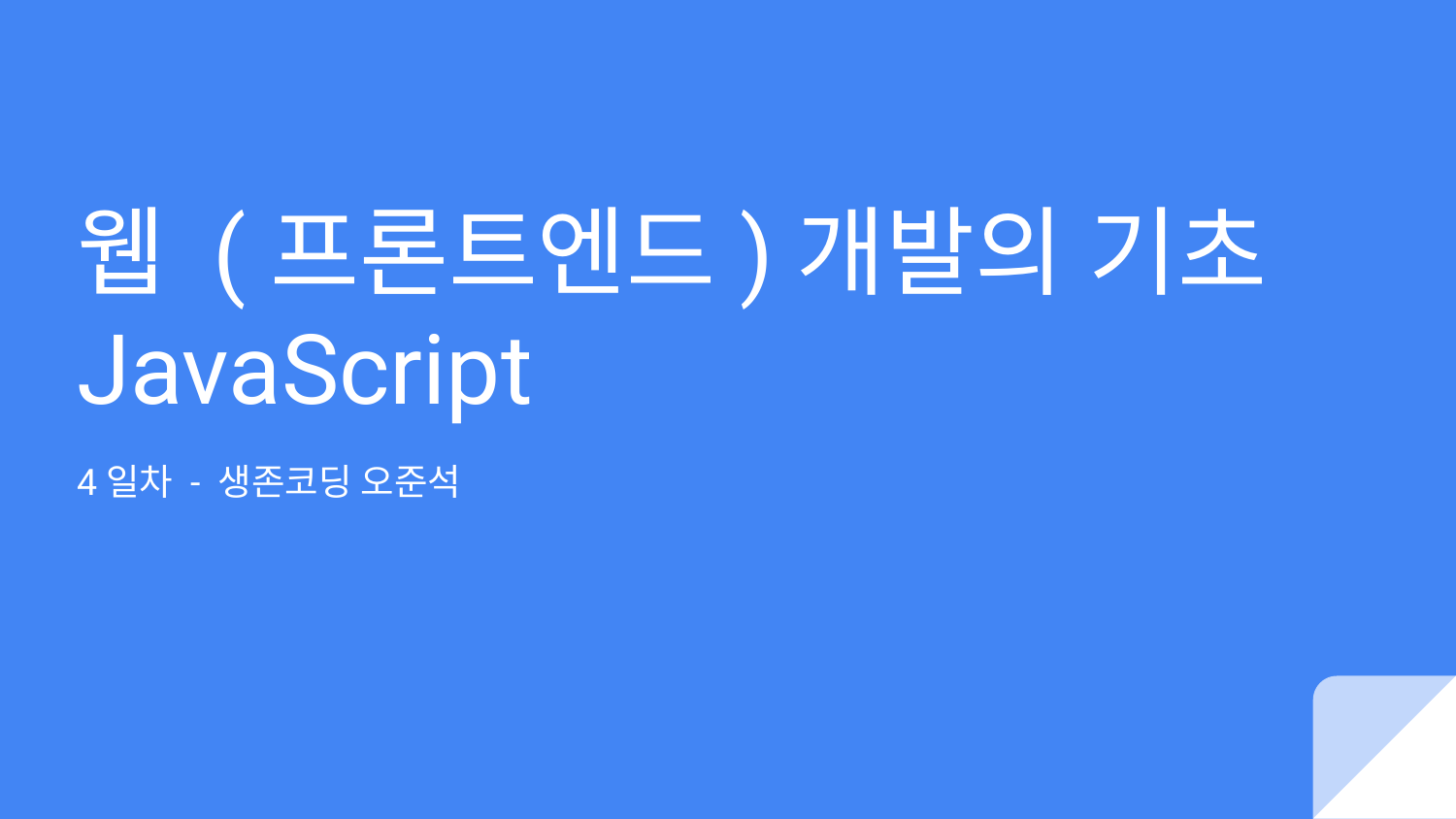

# 웹 (프론트엔드)개발의 기초 JavaScript
4일차 - 생존코딩 오준석